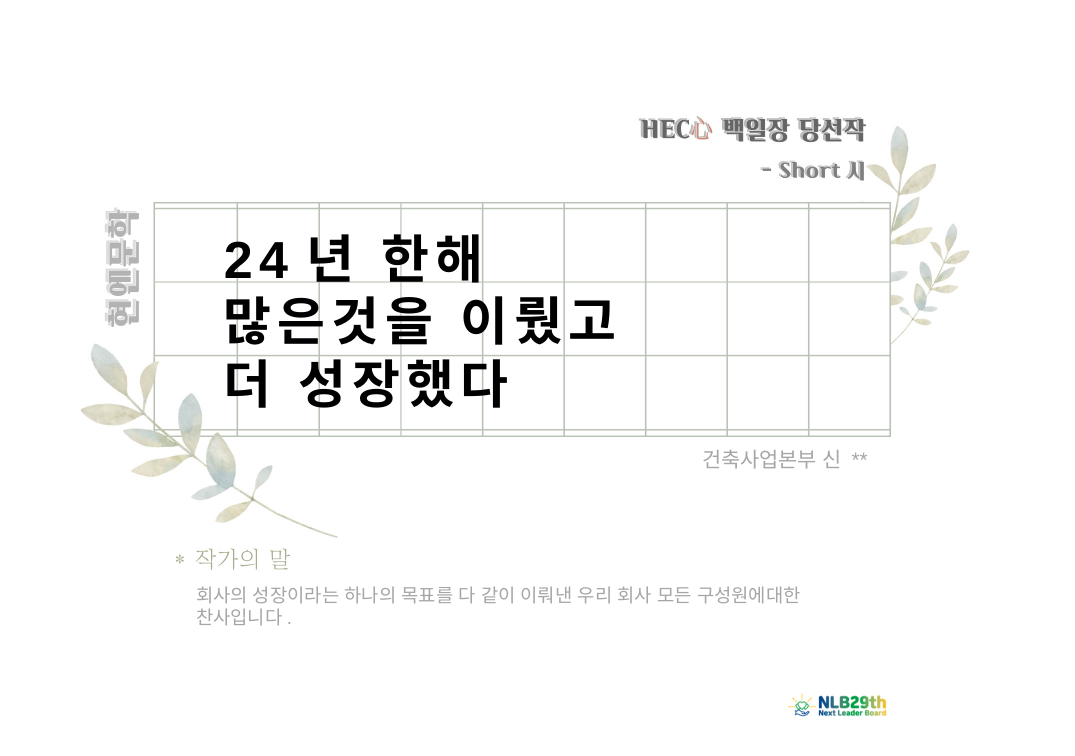

24년 한해
많은것을 이뤘고
더 성장했다
건축사업본부 신 **
회사의 성장이라는 하나의 목표를 다 같이 이뤄낸 우리 회사 모든 구성원에대한 찬사입니다.